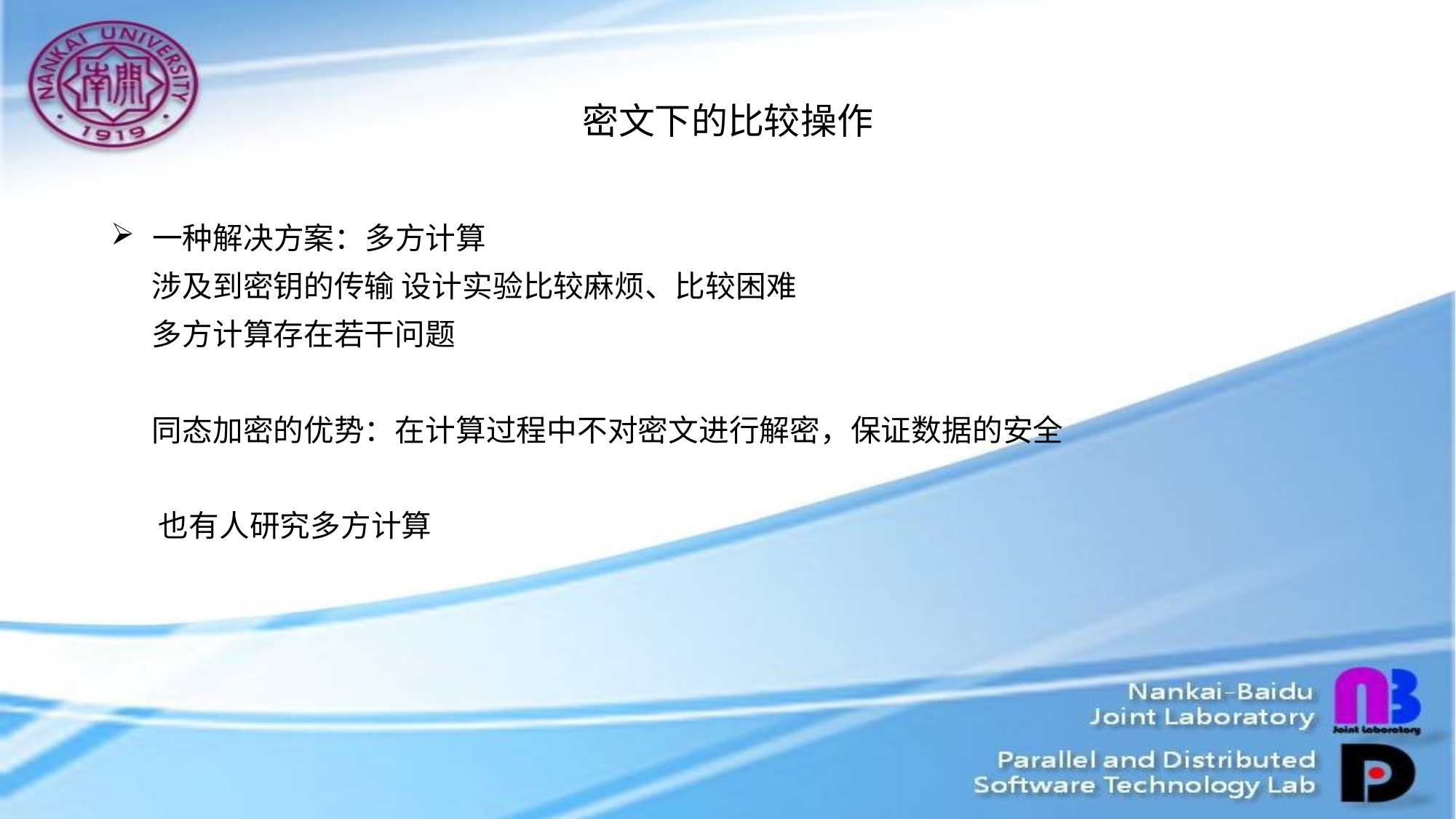

# 密文下的比较操作
 一种解决方案：多方计算
     涉及到密钥的传输 设计实验比较麻烦、比较困难
     多方计算存在若干问题

     同态加密的优势：在计算过程中不对密文进行解密，保证数据的安全

      也有人研究多方计算